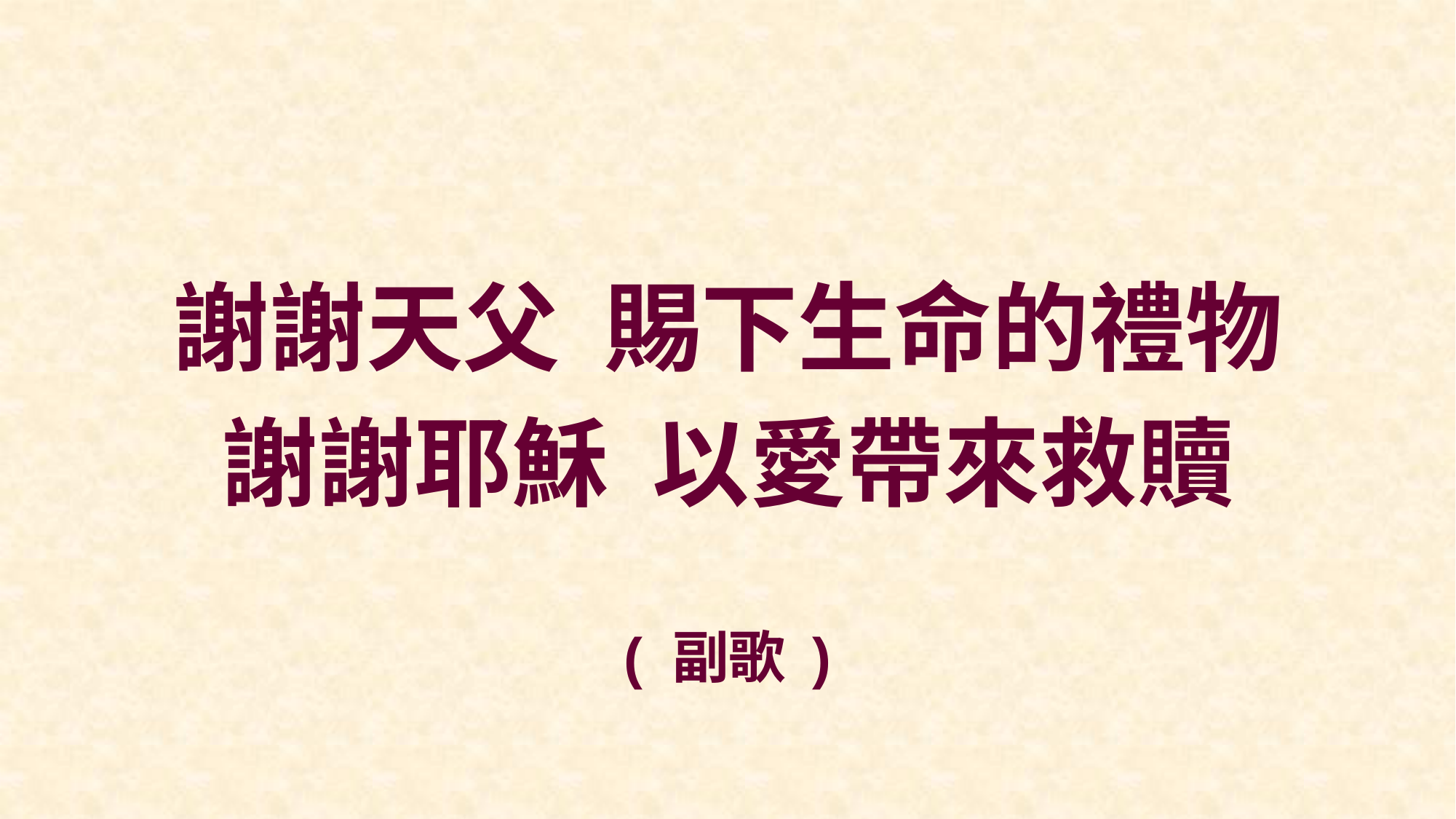

謝謝天父  賜下生命的禮物
謝謝耶穌  以愛帶來救贖
( 副歌 )